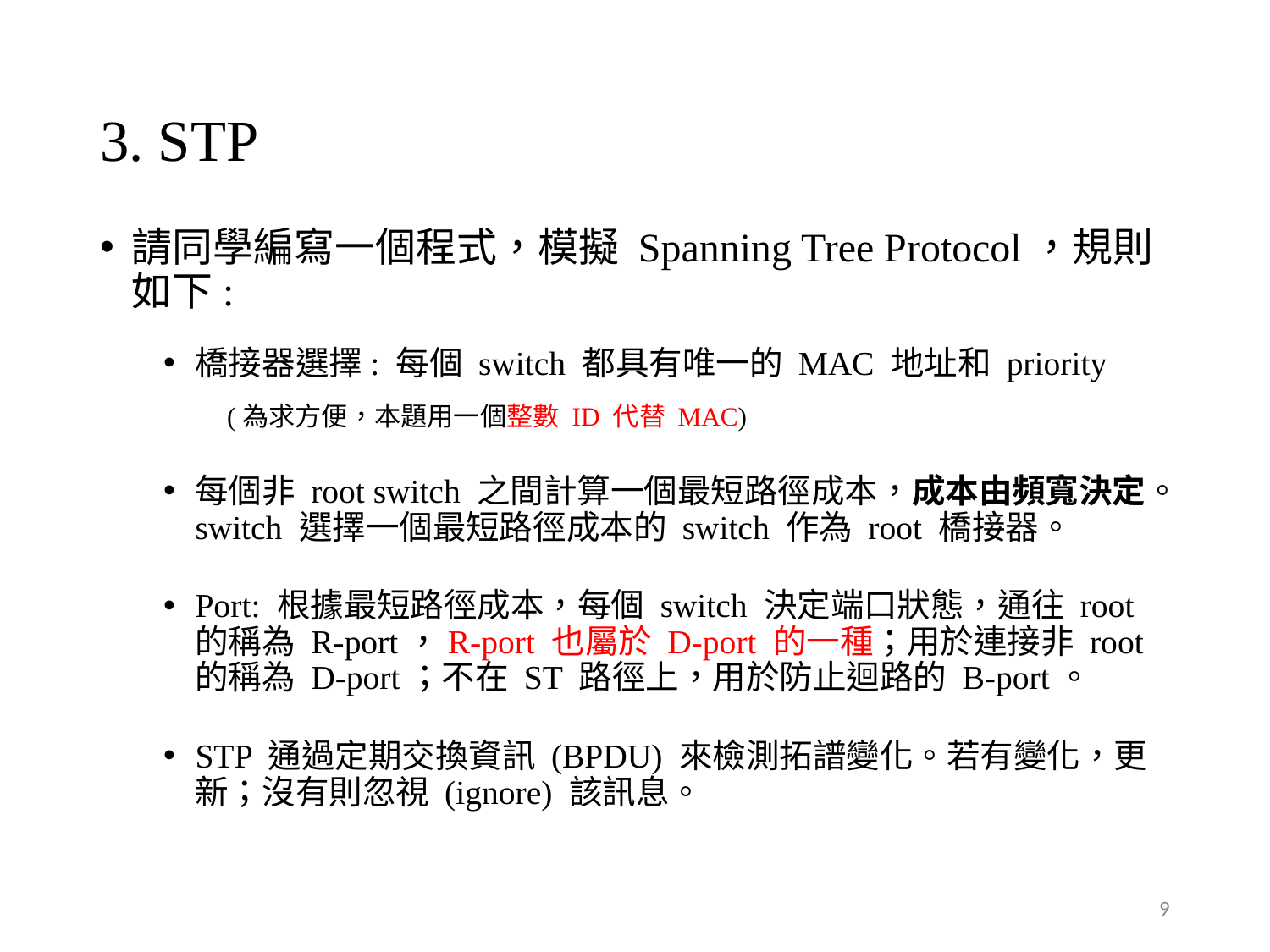

# 3. STP
請同學編寫一個程式，模擬 Spanning Tree Protocol，規則如下:
橋接器選擇: 每個 switch 都具有唯一的 MAC 地址和 priority
(為求方便，本題用一個整數 ID 代替 MAC)
每個非 root switch 之間計算一個最短路徑成本，成本由頻寬決定。switch 選擇一個最短路徑成本的 switch 作為 root 橋接器。
Port: 根據最短路徑成本，每個 switch 決定端口狀態，通往 root 的稱為 R-port，R-port 也屬於 D-port 的一種；用於連接非 root 的稱為 D-port；不在 ST 路徑上，用於防止迴路的 B-port。
STP 通過定期交換資訊 (BPDU) 來檢測拓譜變化。若有變化，更新；沒有則忽視 (ignore) 該訊息。

9